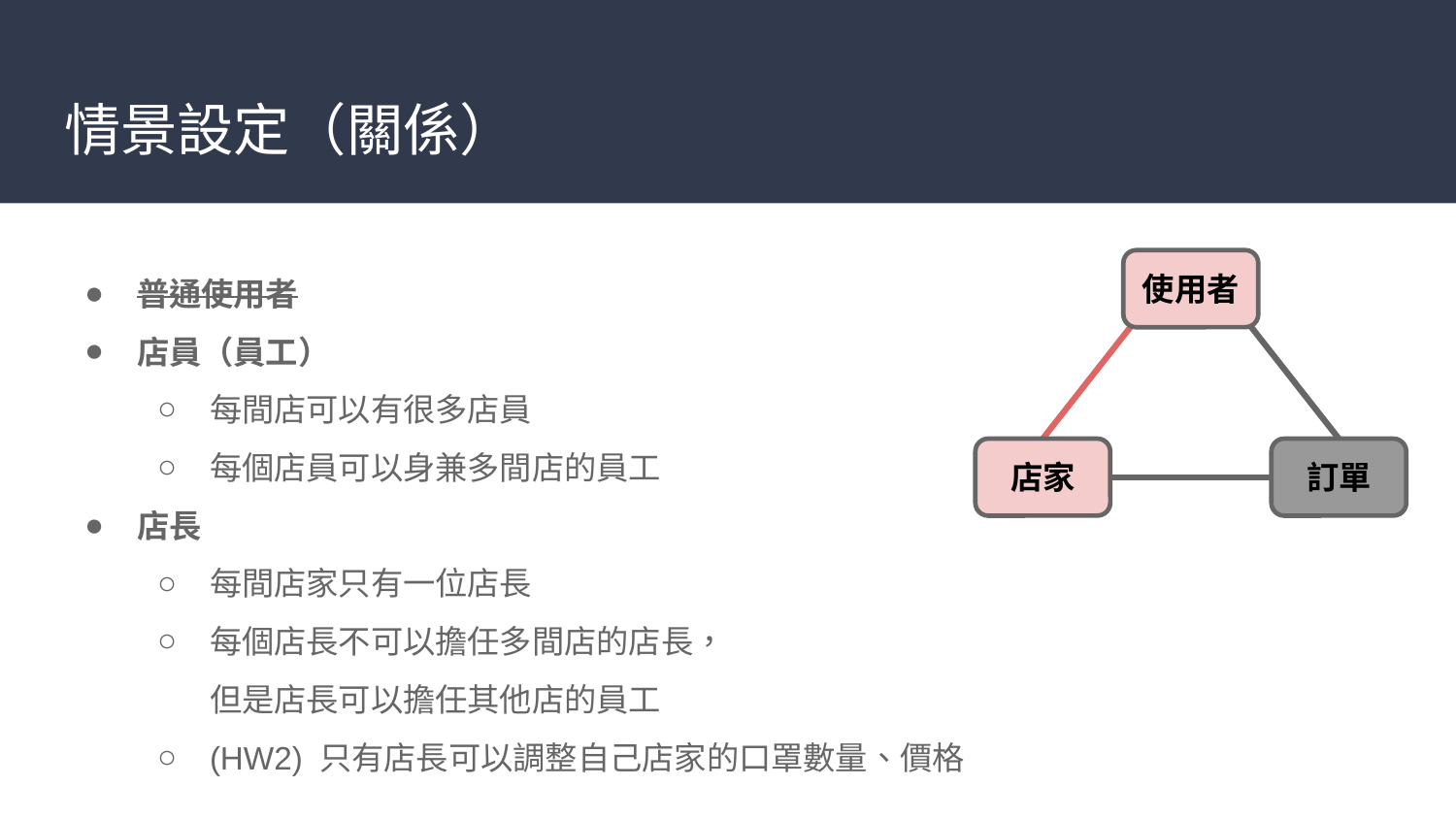

# 情景設定（關係）
普通使用者
店員（員工）
每間店可以有很多店員
每個店員可以身兼多間店的員工
店長
每間店家只有一位店長
每個店長不可以擔任多間店的店長，
但是店長可以擔任其他店的員工
(HW2) 只有店長可以調整自己店家的口罩數量、價格
使用者
店家
訂單